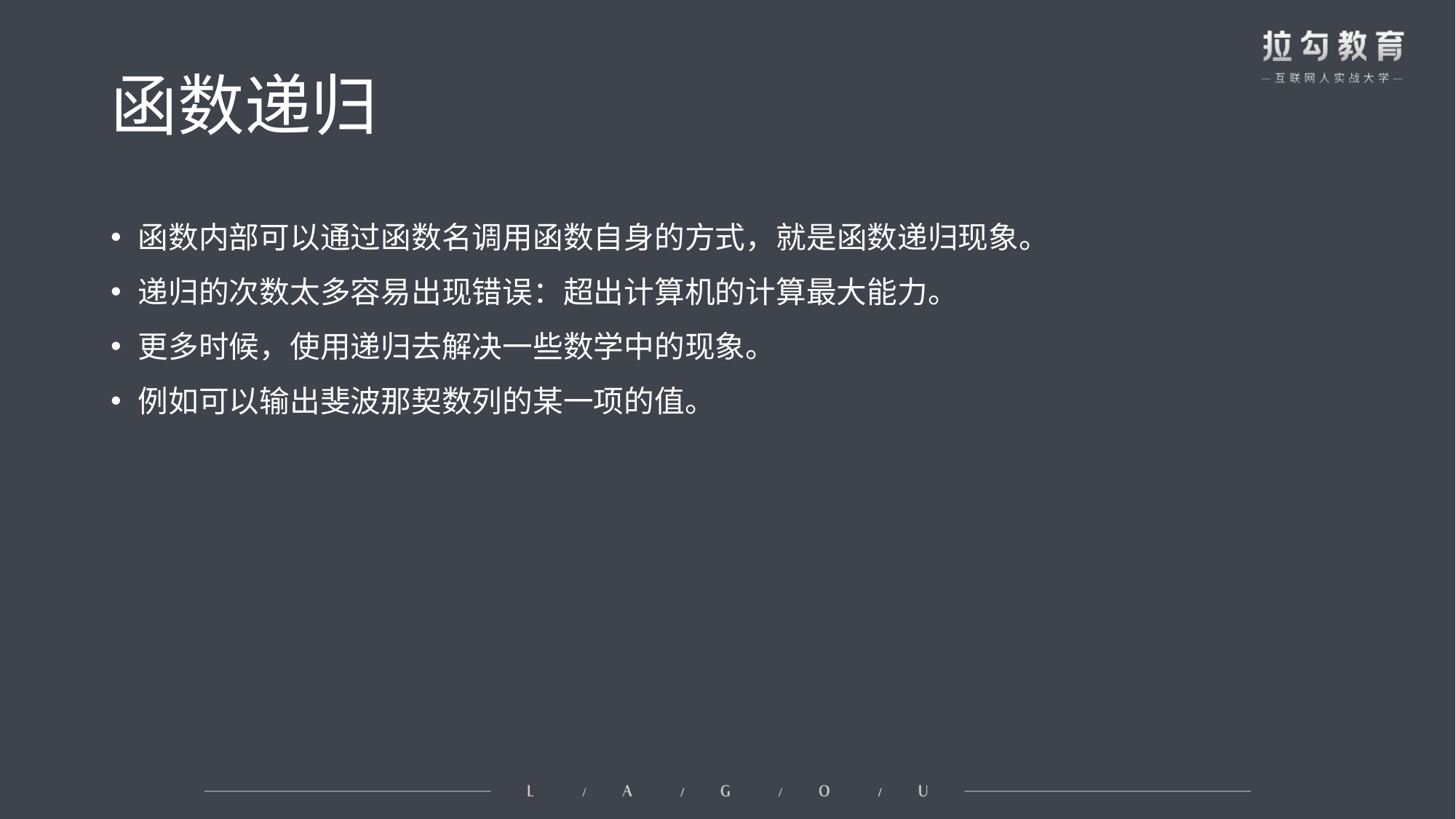

# 函数递归
函数内部可以通过函数名调用函数自身的方式，就是函数递归现象。
递归的次数太多容易出现错误：超出计算机的计算最大能力。
更多时候，使用递归去解决一些数学中的现象。
例如可以输出斐波那契数列的某一项的值。